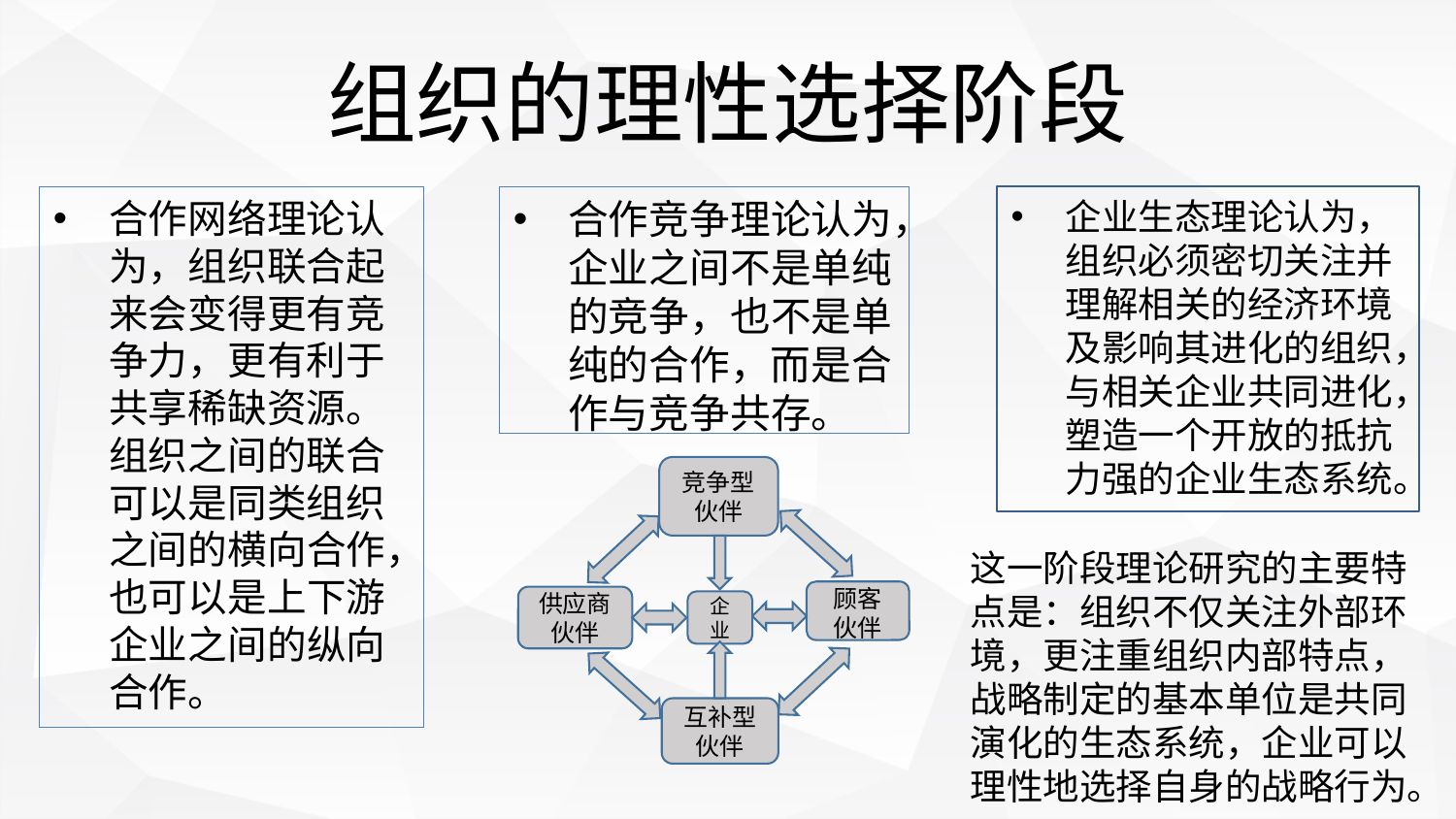

# 组织的理性选择阶段
合作网络理论认为，组织联合起来会变得更有竞争力，更有利于共享稀缺资源。组织之间的联合可以是同类组织之间的横向合作，也可以是上下游企业之间的纵向合作。
合作竞争理论认为，企业之间不是单纯的竞争，也不是单纯的合作，而是合作与竞争共存。

企业生态理论认为，组织必须密切关注并理解相关的经济环境及影响其进化的组织，与相关企业共同进化，塑造一个开放的抵抗力强的企业生态系统。
竞争型伙伴

企业

顾客伙伴

供应商伙伴

互补型伙伴

这一阶段理论研究的主要特点是：组织不仅关注外部环境，更注重组织内部特点，战略制定的基本单位是共同演化的生态系统，企业可以理性地选择自身的战略行为。